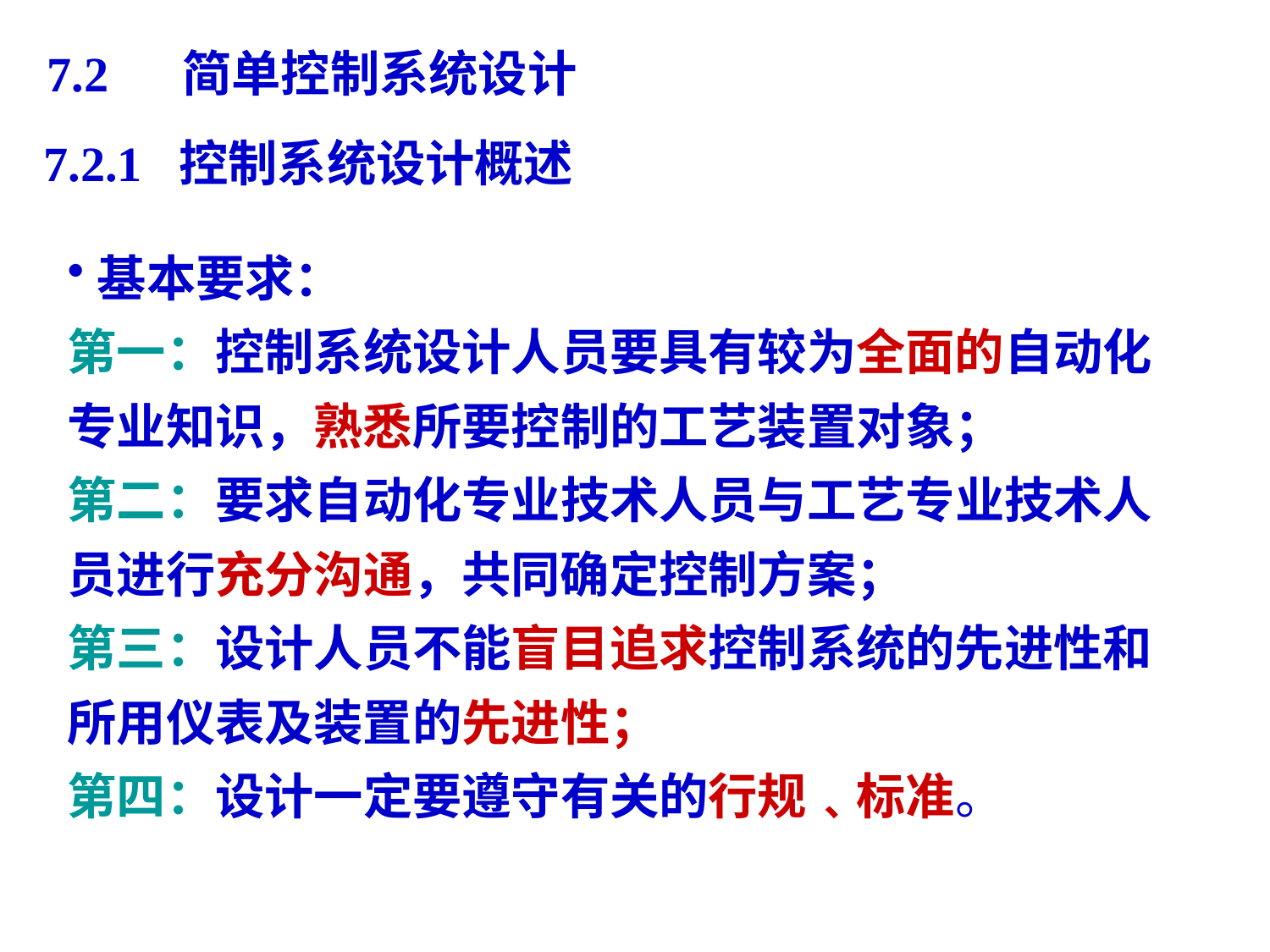

7.2     简单控制系统设计
7.2.1  控制系统设计概述
基本要求：
第一：控制系统设计人员要具有较为全面的自动化专业知识，熟悉所要控制的工艺装置对象；；
第二：要求自动化专业技术人员与工艺专业技术人员进行充分沟通，共同确定控制方案；
第三：设计人员不能盲目追求控制系统的先进性和所用仪表及装置的先进性；。
第四：设计一定要遵守有关的行规﹑标准。